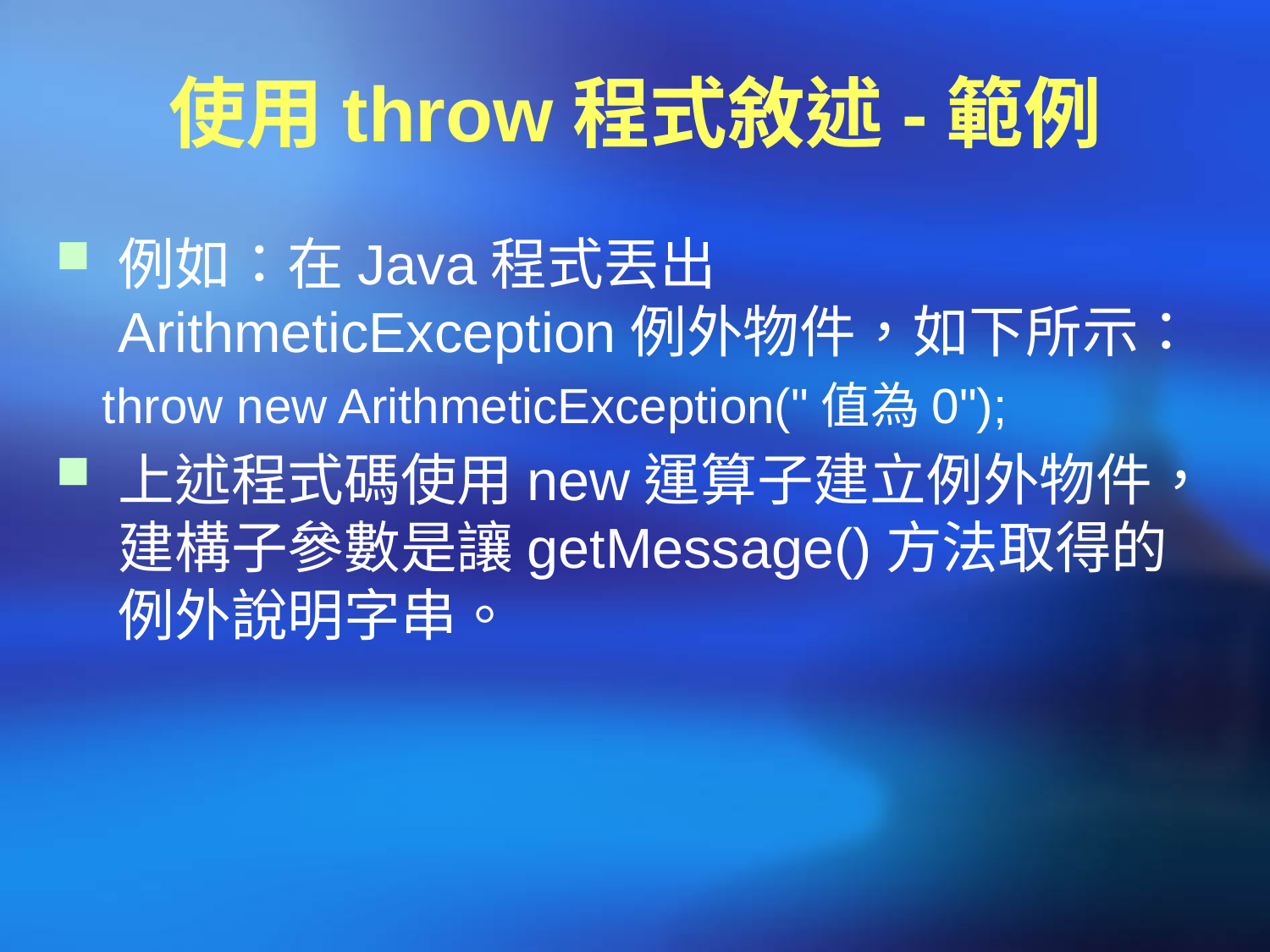

# 使用throw程式敘述-範例
例如：在Java程式丟出ArithmeticException例外物件，如下所示：
throw new ArithmeticException("值為0");
上述程式碼使用new運算子建立例外物件，建構子參數是讓getMessage()方法取得的例外說明字串。